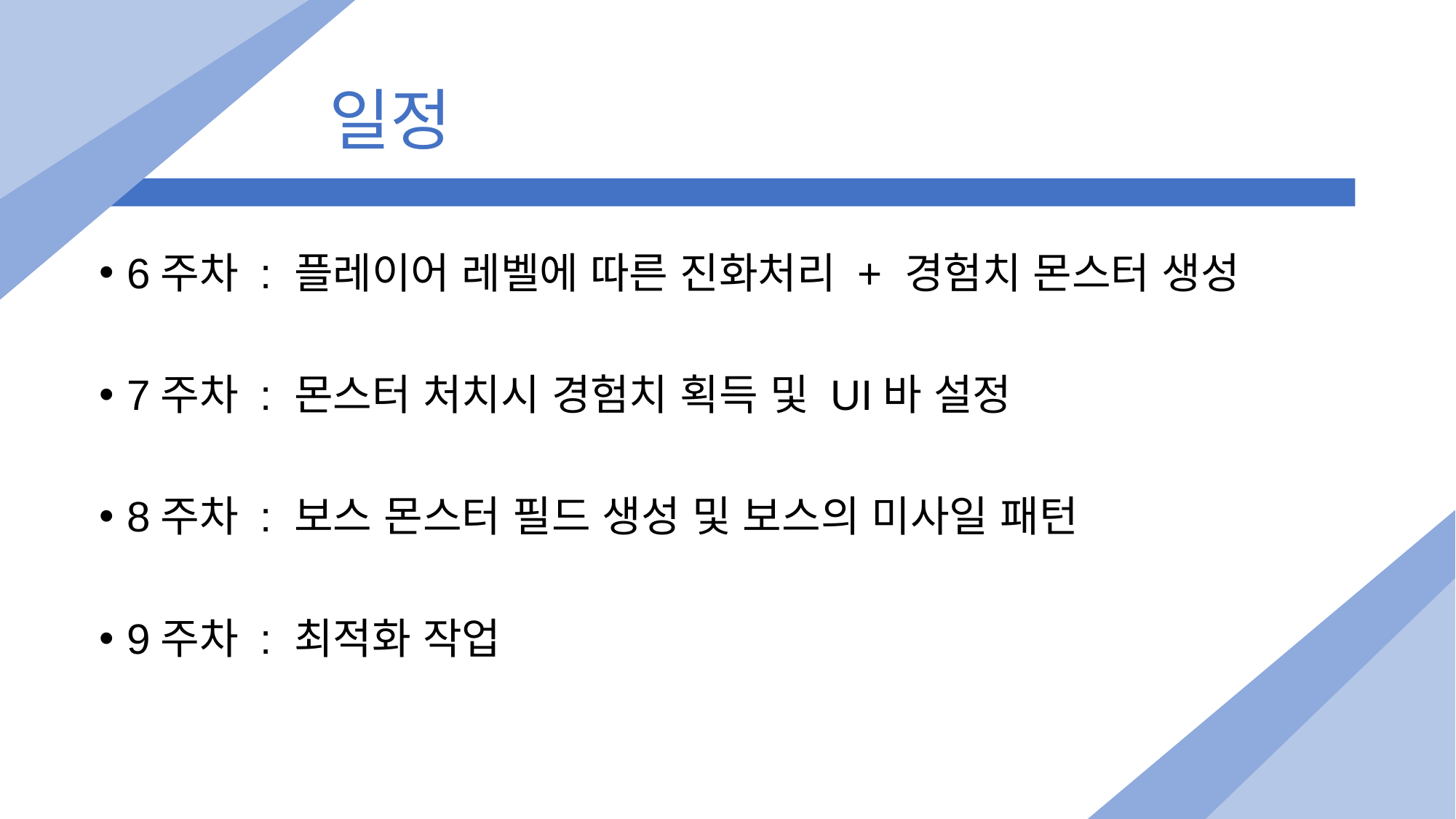

# 일정

6주차 : 플레이어 레벨에 따른 진화처리 + 경험치 몬스터 생성

7주차 : 몬스터 처치시 경험치 획득 및 UI바 설정

8주차 : 보스 몬스터 필드 생성 및 보스의 미사일 패턴

9주차 : 최적화 작업